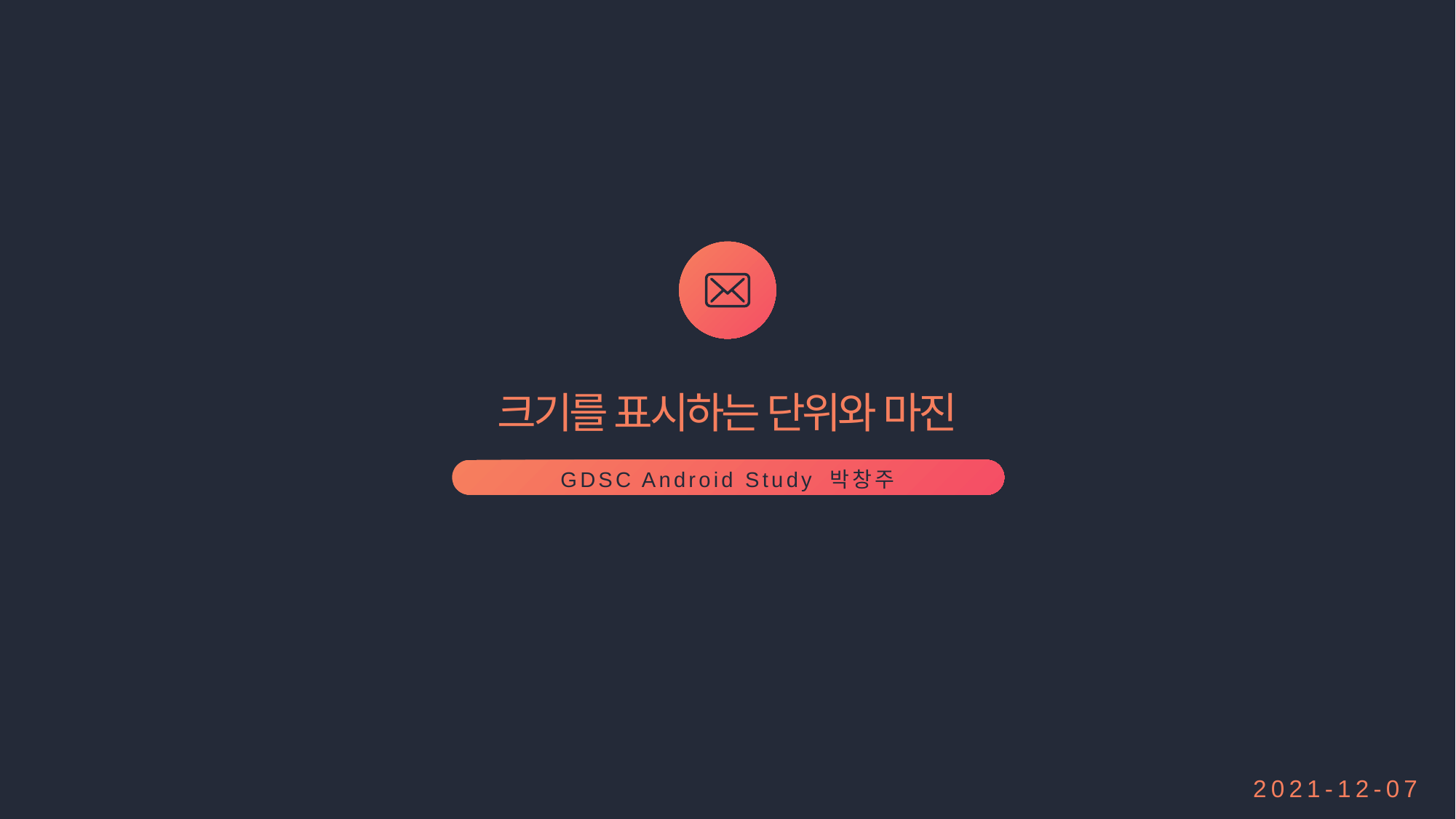

크기를 표시하는 단위와 마진
GDSC Android Study 박창주

2021-12-07